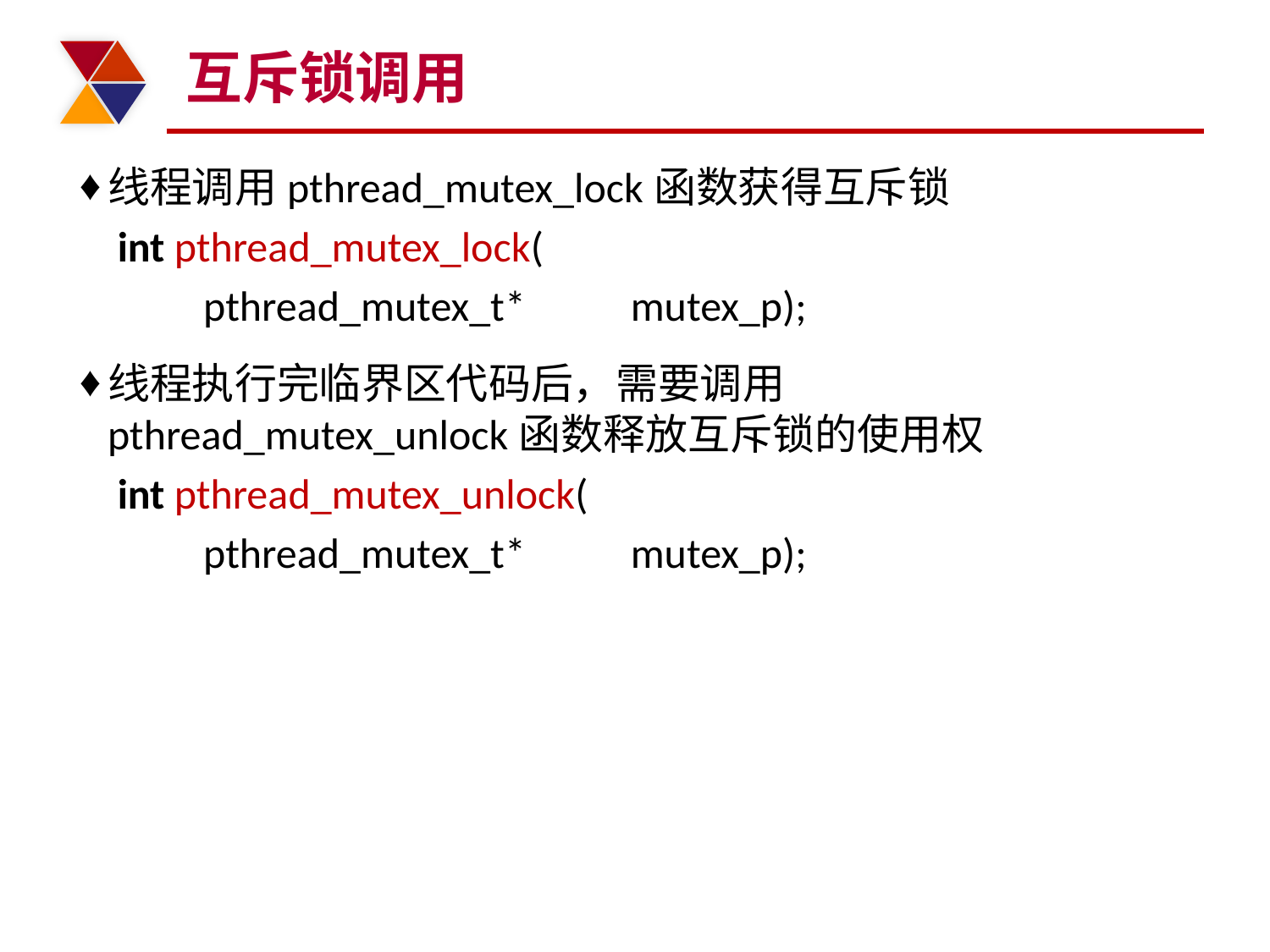

# 互斥锁调用
线程调用pthread_mutex_lock函数获得互斥锁
    int pthread_mutex_lock(
             pthread_mutex_t*           mutex_p);
线程执行完临界区代码后，需要调用pthread_mutex_unlock函数释放互斥锁的使用权
    int pthread_mutex_unlock(
             pthread_mutex_t*           mutex_p);